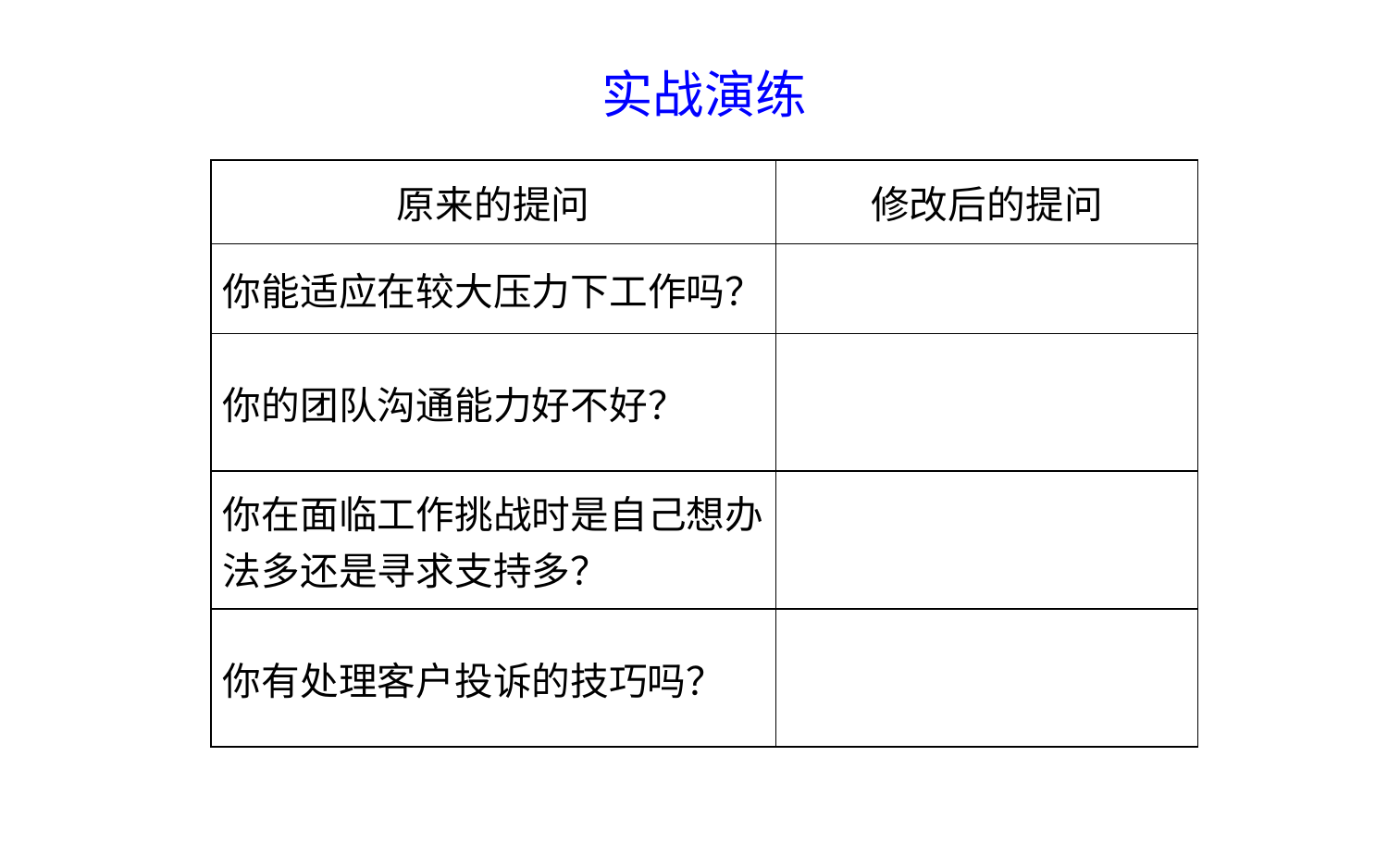

实战演练
| 原来的提问 | 修改后的提问 |
| --- | --- |
| 你能适应在较大压力下工作吗？ |  |
| 你的团队沟通能力好不好？ |  |
| 你在面临工作挑战时是自己想办法多还是寻求支持多？ |  |
| 你有处理客户投诉的技巧吗？ |  |